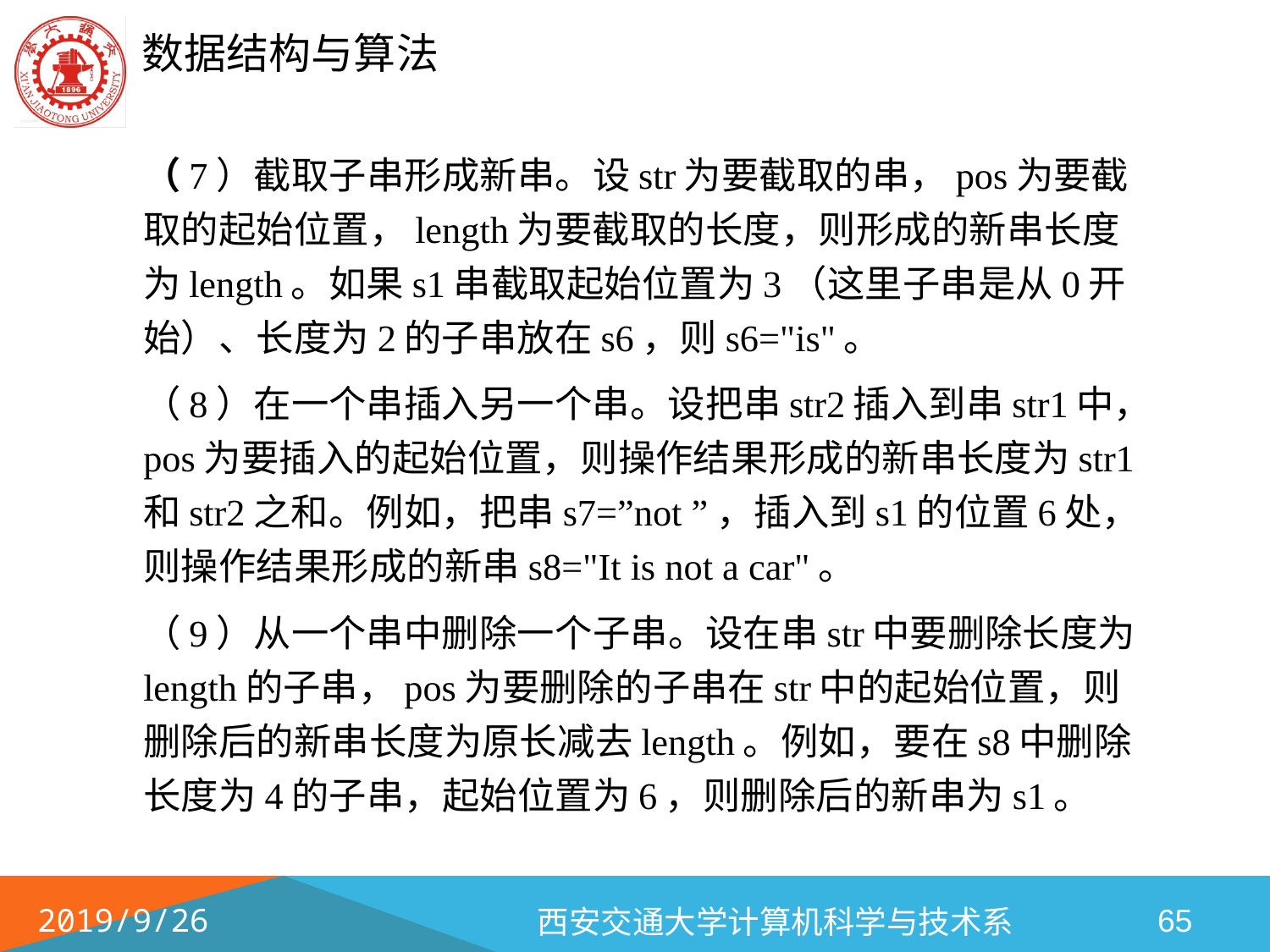

（7）截取子串形成新串。设str为要截取的串，pos为要截取的起始位置，length为要截取的长度，则形成的新串长度为length。如果s1串截取起始位置为3（这里子串是从0开始）、长度为2的子串放在s6，则s6="is"。
	（8）在一个串插入另一个串。设把串str2插入到串str1中，pos为要插入的起始位置，则操作结果形成的新串长度为str1和str2之和。例如，把串s7=”not ”，插入到s1的位置6处，则操作结果形成的新串s8="It is not a car"。
	（9）从一个串中删除一个子串。设在串str中要删除长度为length的子串，pos为要删除的子串在str中的起始位置，则删除后的新串长度为原长减去length。例如，要在s8中删除长度为4的子串，起始位置为6，则删除后的新串为s1。